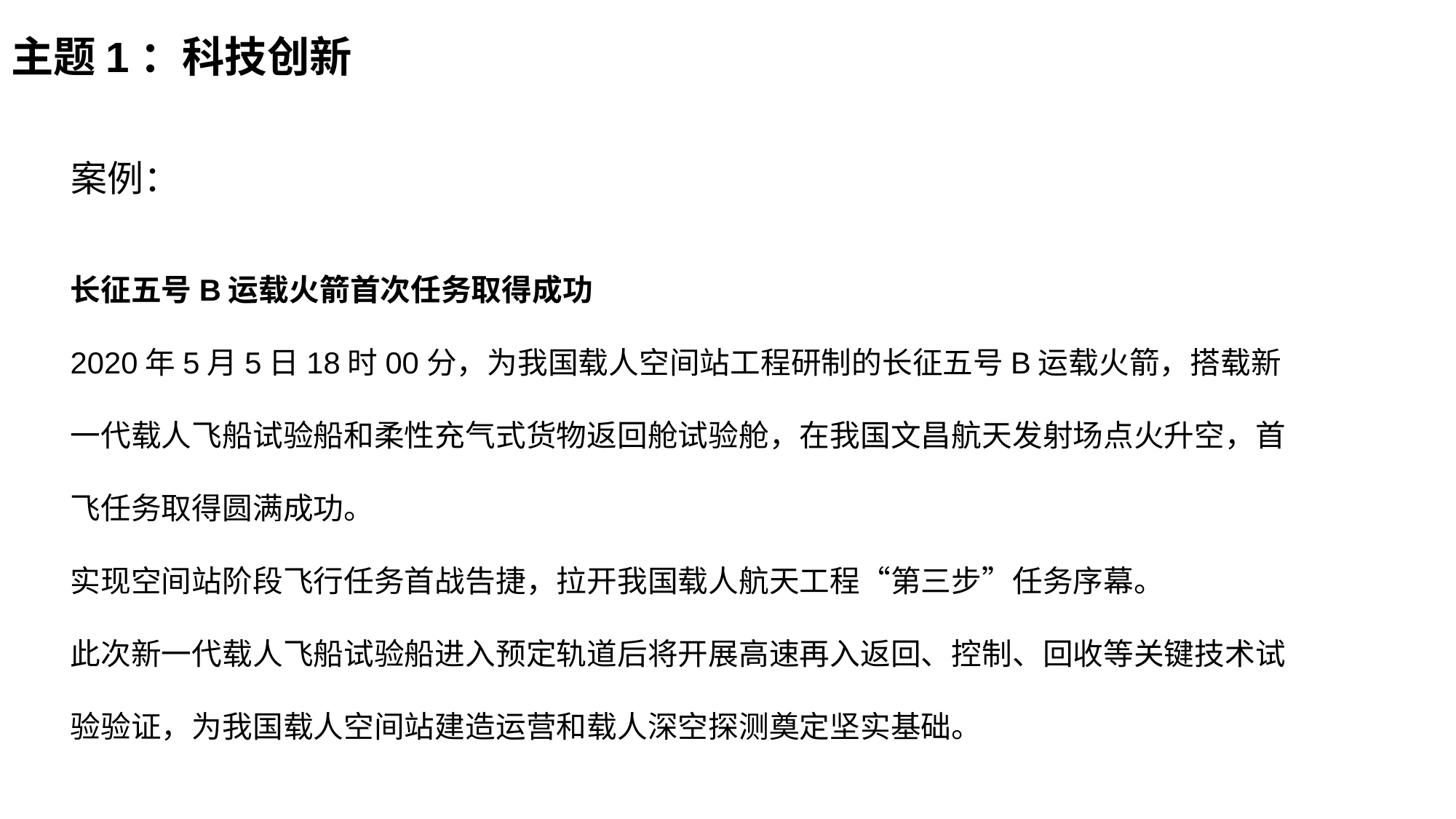

主题1：科技创新
案例：
长征五号B运载火箭首次任务取得成功
2020年5月5日18时00分，为我国载人空间站工程研制的长征五号B运载火箭，搭载新一代载人飞船试验船和柔性充气式货物返回舱试验舱，在我国文昌航天发射场点火升空，首飞任务取得圆满成功。
实现空间站阶段飞行任务首战告捷，拉开我国载人航天工程“第三步”任务序幕。
此次新一代载人飞船试验船进入预定轨道后将开展高速再入返回、控制、回收等关键技术试验验证，为我国载人空间站建造运营和载人深空探测奠定坚实基础。